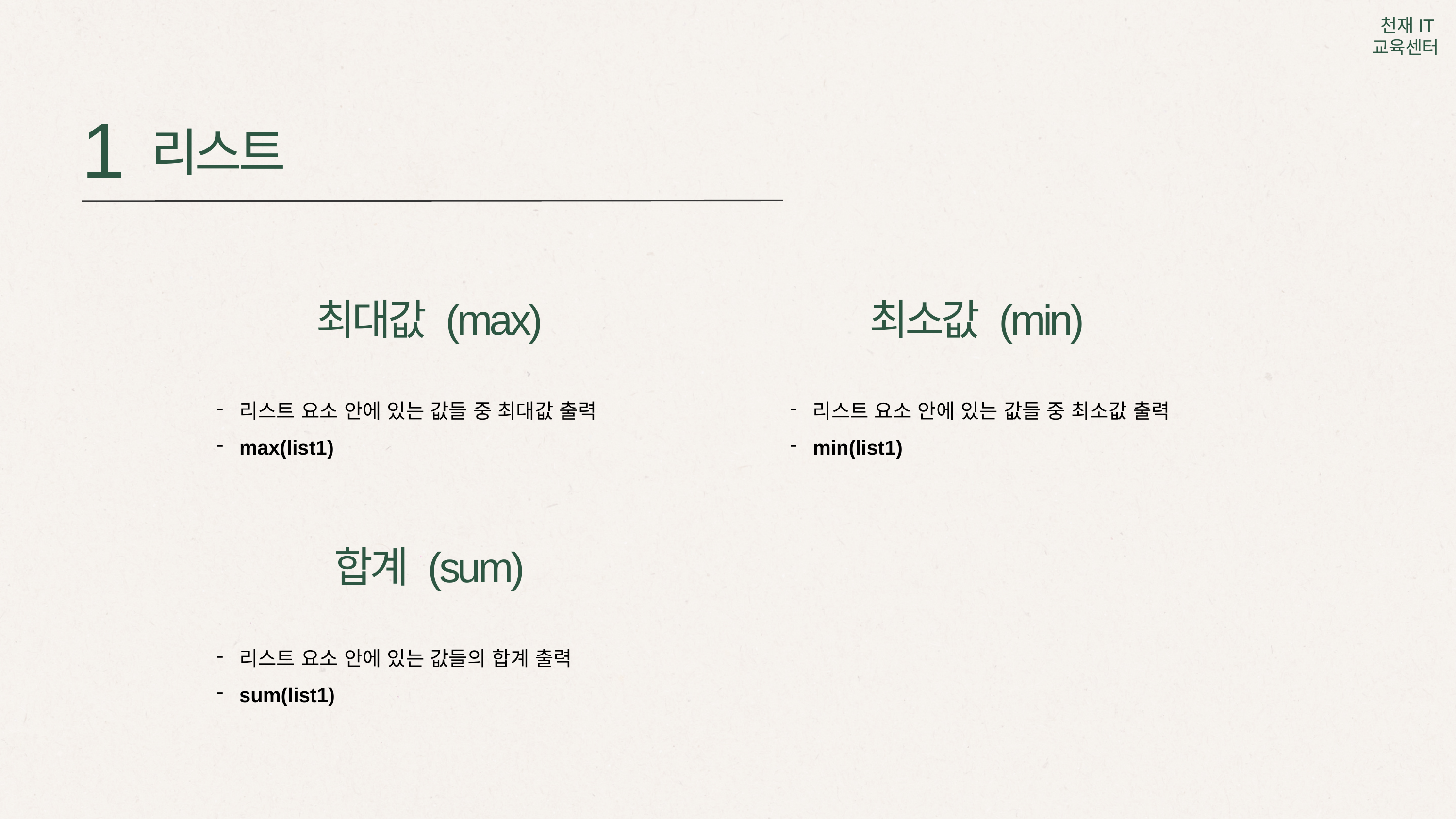

1
리스트

최대값 (max)
최소값 (min)
리스트 요소 안에 있는 값들 중 최대값 출력
max(list1)
리스트 요소 안에 있는 값들 중 최소값 출력
min(list1)

합계 (sum)
리스트 요소 안에 있는 값들의 합계 출력
sum(list1)